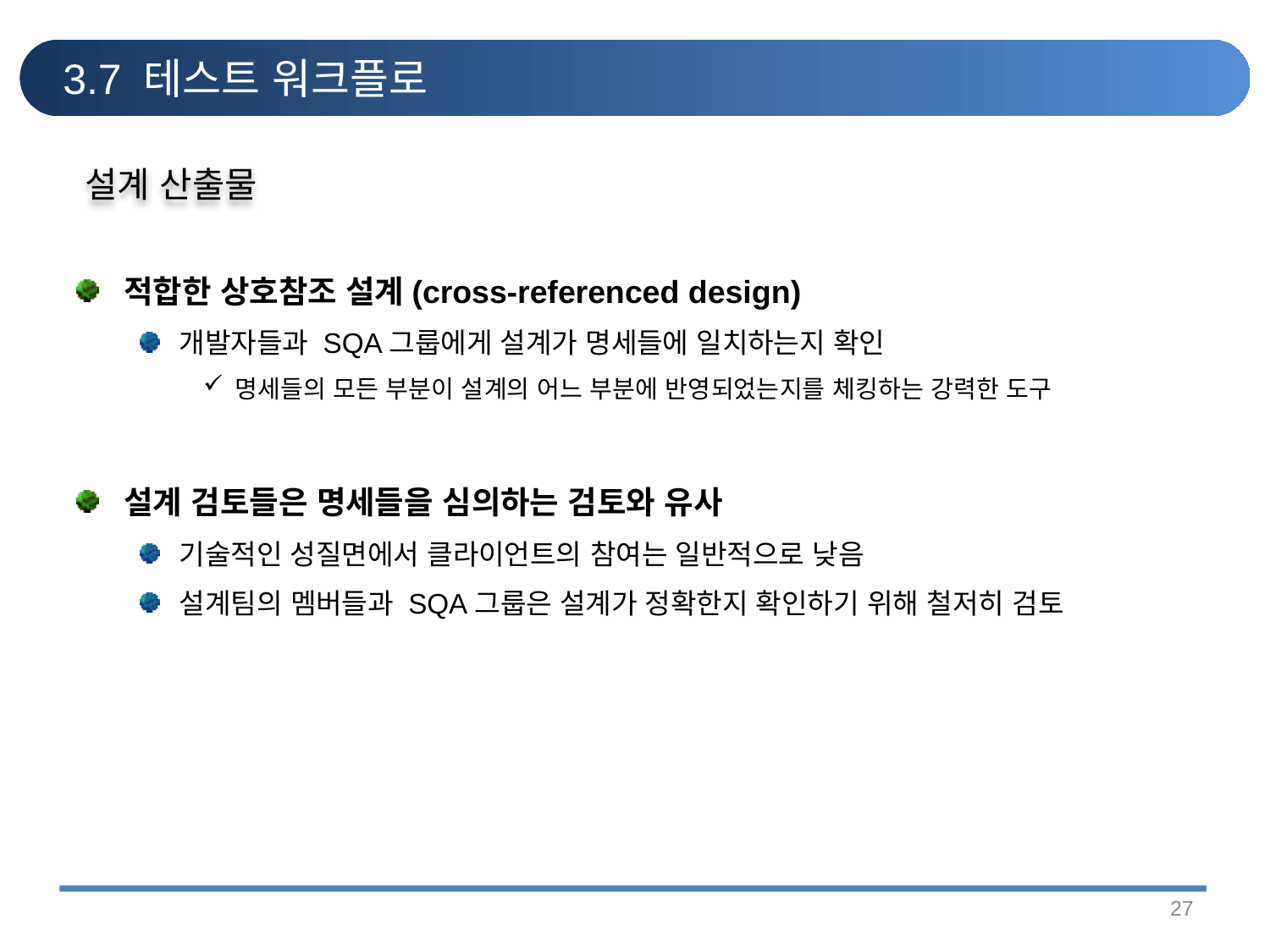

# 3.7 테스트 워크플로
설계 산출물
적합한 상호참조 설계(cross-referenced design)
개발자들과 SQA그룹에게 설계가 명세들에 일치하는지 확인
명세들의 모든 부분이 설계의 어느 부분에 반영되었는지를 체킹하는 강력한 도구

설계 검토들은 명세들을 심의하는 검토와 유사
기술적인 성질면에서 클라이언트의 참여는 일반적으로 낮음
설계팀의 멤버들과 SQA그룹은 설계가 정확한지 확인하기 위해 철저히 검토
27